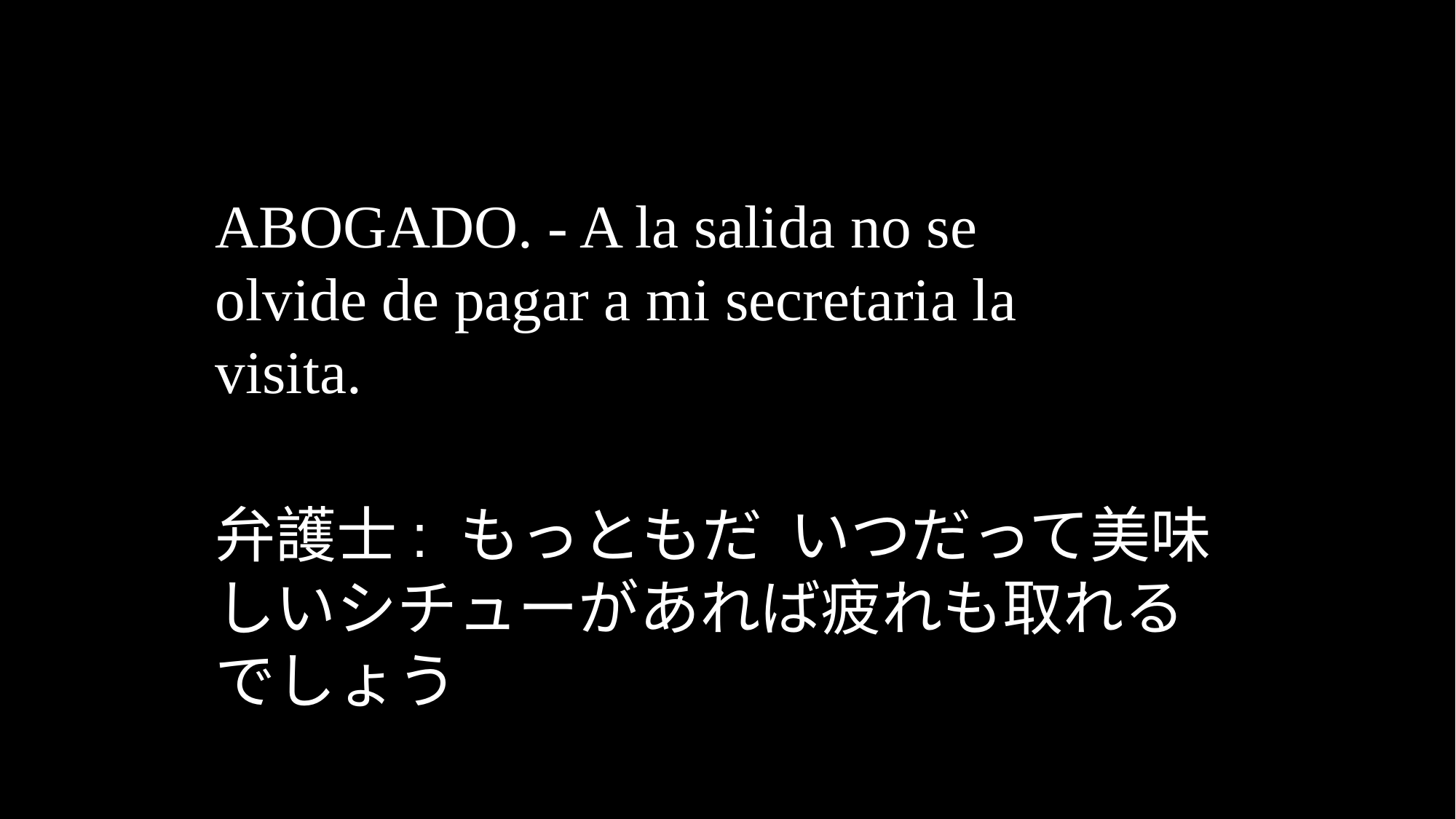

ABOGADO. - A la salida no se olvide de pagar a mi secretaria la visita.

弁護士: もっともだ  いつだって美味しいシチューがあれば疲れも取れるでしょう